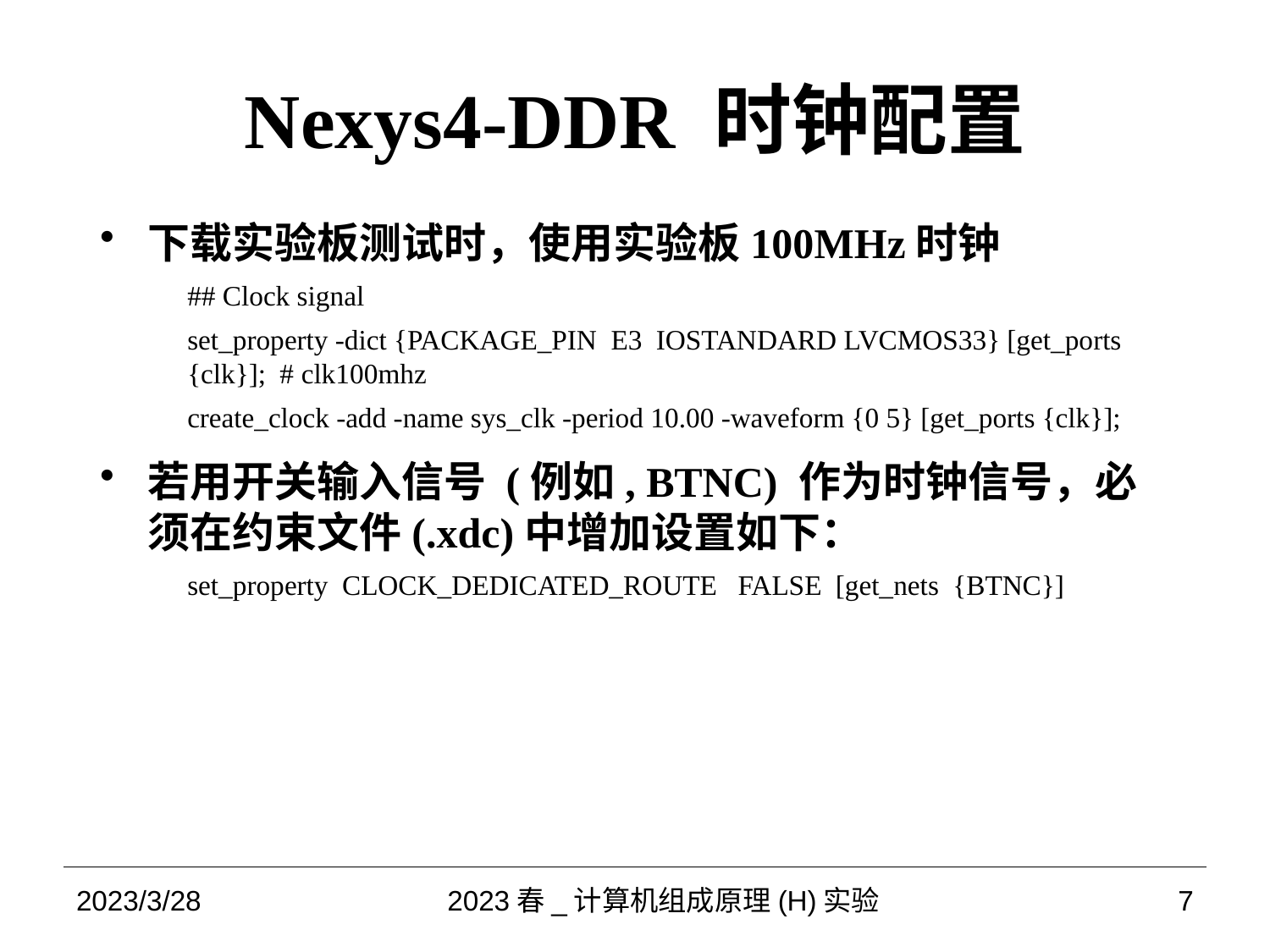

# Nexys4-DDR 时钟配置
下载实验板测试时，使用实验板100MHz时钟
## Clock signal
set_property -dict {PACKAGE_PIN  E3  IOSTANDARD LVCMOS33} [get_ports {clk}];  # clk100mhz
create_clock -add -name sys_clk -period 10.00 -waveform {0 5} [get_ports {clk}];
若用开关输入信号 (例如, BTNC) 作为时钟信号，必须在约束文件(.xdc)中增加设置如下：
set_property  CLOCK_DEDICATED_ROUTE   FALSE  [get_nets  {BTNC}]
2023/3/28
2023春_计算机组成原理(H)实验
7